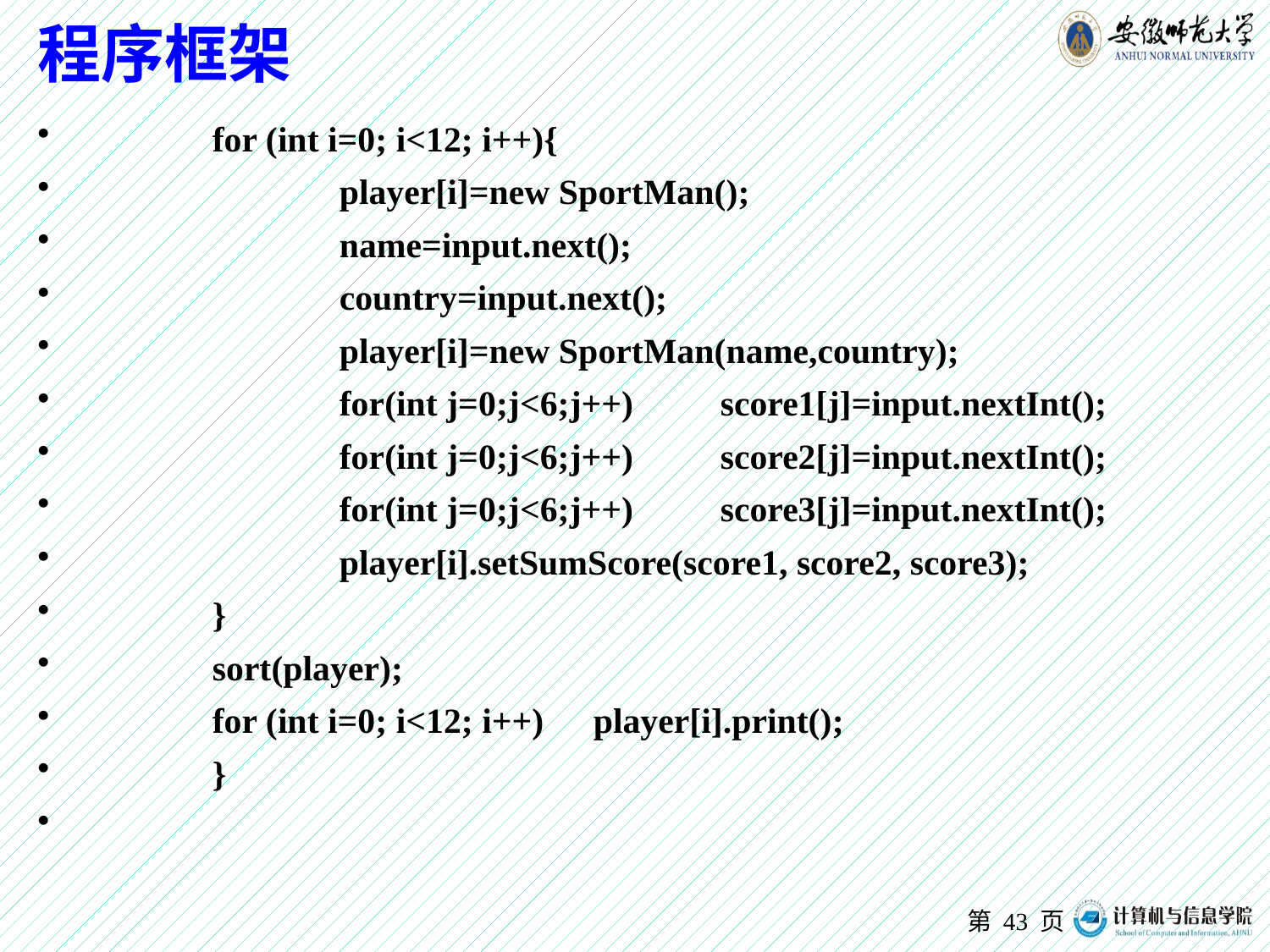

# 程序框架
	for (int i=0; i<12; i++){
		player[i]=new SportMan();
		name=input.next();
		country=input.next();
		player[i]=new SportMan(name,country);
		for(int j=0;j<6;j++)	score1[j]=input.nextInt();
		for(int j=0;j<6;j++)	score2[j]=input.nextInt();
		for(int j=0;j<6;j++)	score3[j]=input.nextInt();
		player[i].setSumScore(score1, score2, score3);
	}
	sort(player);
	for (int i=0; i<12; i++)	player[i].print();
	}

第 43 页